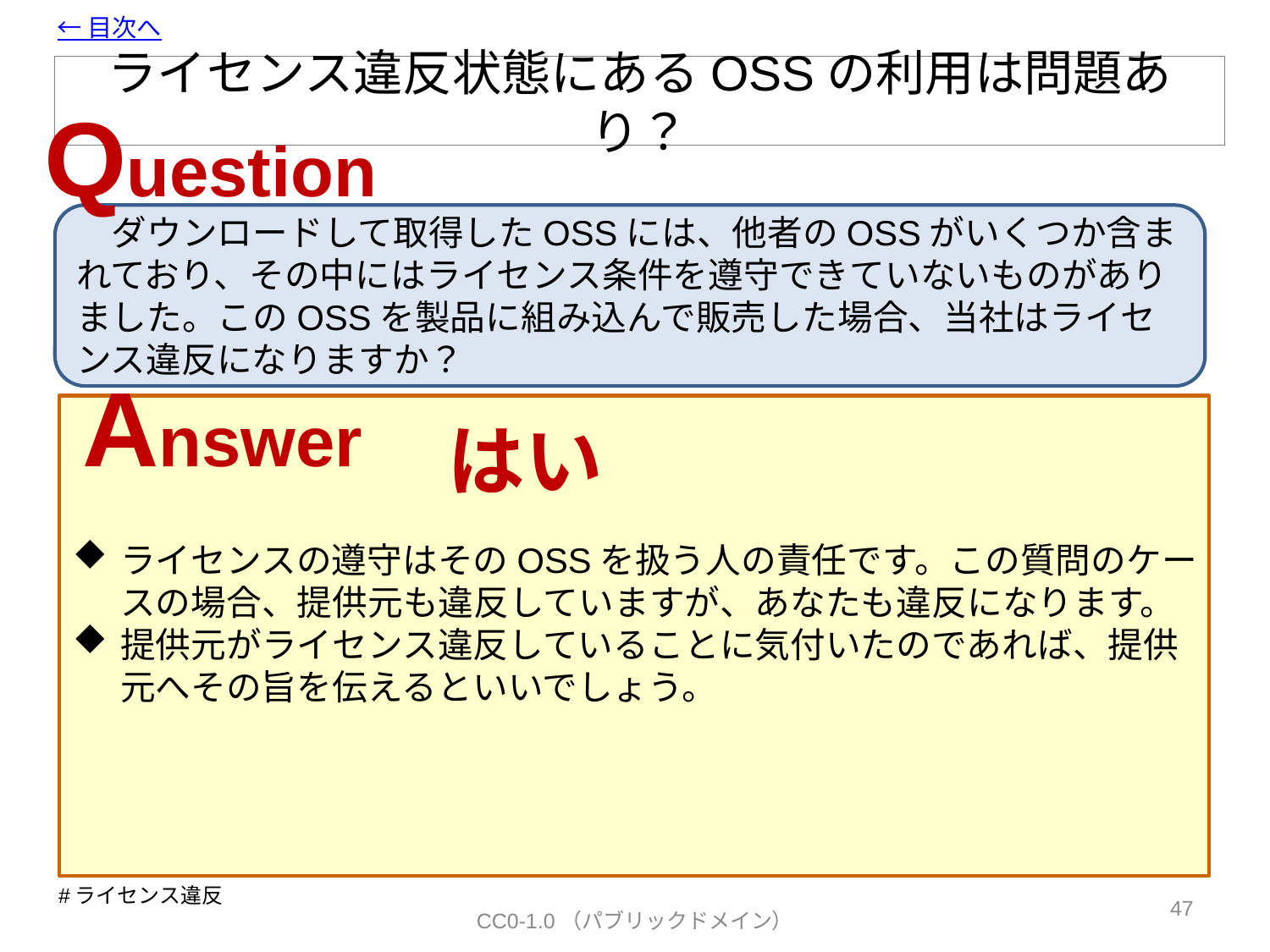

← 目次へ
# ライセンス違反状態にあるOSSの利用は問題あり？
Question
　ダウンロードして取得したOSSには、他者のOSSがいくつか含まれており、その中にはライセンス条件を遵守できていないものがありました。このOSSを製品に組み込んで販売した場合、当社はライセンス違反になりますか？
Answer

はい
ライセンスの遵守はそのOSSを扱う人の責任です。この質問のケースの場合、提供元も違反していますが、あなたも違反になります。
提供元がライセンス違反していることに気付いたのであれば、提供元へその旨を伝えるといいでしょう。
#ライセンス違反
47
CC0-1.0（パブリックドメイン）